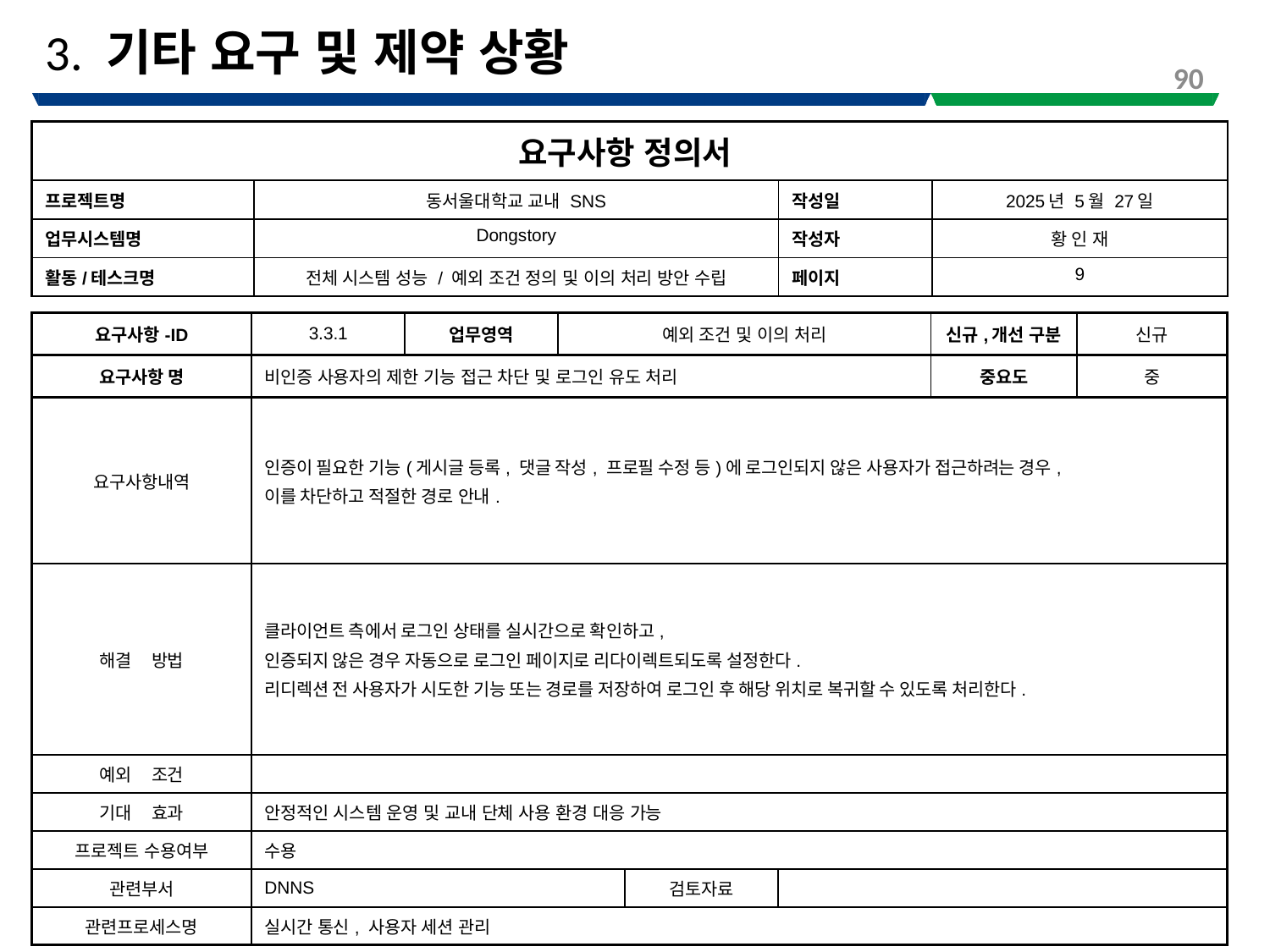

# 3. 기타 요구 및 제약 상황
90
| 요구사항 정의서 |  |  |  |
| --- | --- | --- | --- |
| 프로젝트명 | 동서울대학교 교내 SNS | 작성일 | 2025년 5월 27일 |
| 업무시스템명 | Dongstory | 작성자 | 황 인 재 |
| 활동/테스크명 | 전체 시스템 성능 / 예외 조건 정의 및 이의 처리 방안 수립 | 페이지 | 9 |
| 요구사항-ID | 3.3.1 | 업무영역 | 예외 조건 및 이의 처리 |  |  | 신규,개선 구분 | 신규 |
| --- | --- | --- | --- | --- | --- | --- | --- |
| 요구사항 명 | 비인증 사용자의 제한 기능 접근 차단 및 로그인 유도 처리 |  |  |  |  | 중요도 | 중 |
| 요구사항내역 | 인증이 필요한 기능(게시글 등록, 댓글 작성, 프로필 수정 등)에 로그인되지 않은 사용자가 접근하려는 경우, 이를 차단하고 적절한 경로 안내. |  |  |  |  |  |  |
| 해결 방법 | 클라이언트 측에서 로그인 상태를 실시간으로 확인하고, 인증되지 않은 경우 자동으로 로그인 페이지로 리다이렉트되도록 설정한다. 리디렉션 전 사용자가 시도한 기능 또는 경로를 저장하여 로그인 후 해당 위치로 복귀할 수 있도록 처리한다. |  |  |  |  |  |  |
| 예외 조건 |  |  |  |  |  |  |  |
| 기대 효과 | 안정적인 시스템 운영 및 교내 단체 사용 환경 대응 가능 |  |  |  |  |  |  |
| 프로젝트 수용여부 | 수용 |  |  |  |  |  |  |
| 관련부서 | DNNS |  |  | 검토자료 |  |  |  |
| 관련프로세스명 | 실시간 통신, 사용자 세션 관리 |  |  |  |  |  |  |